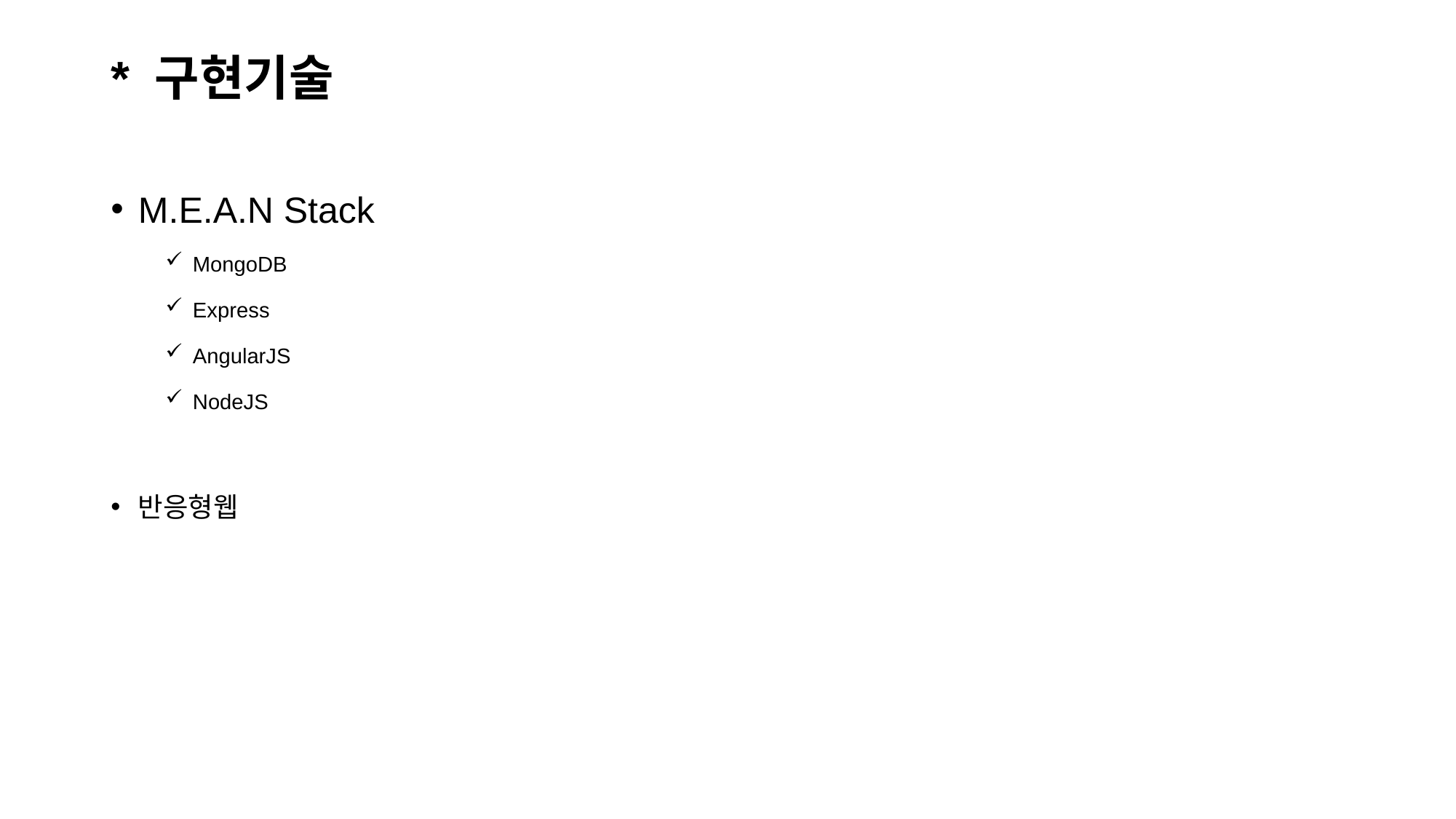

# * 구현기술
M.E.A.N Stack
MongoDB
Express
AngularJS
NodeJS

반응형웹